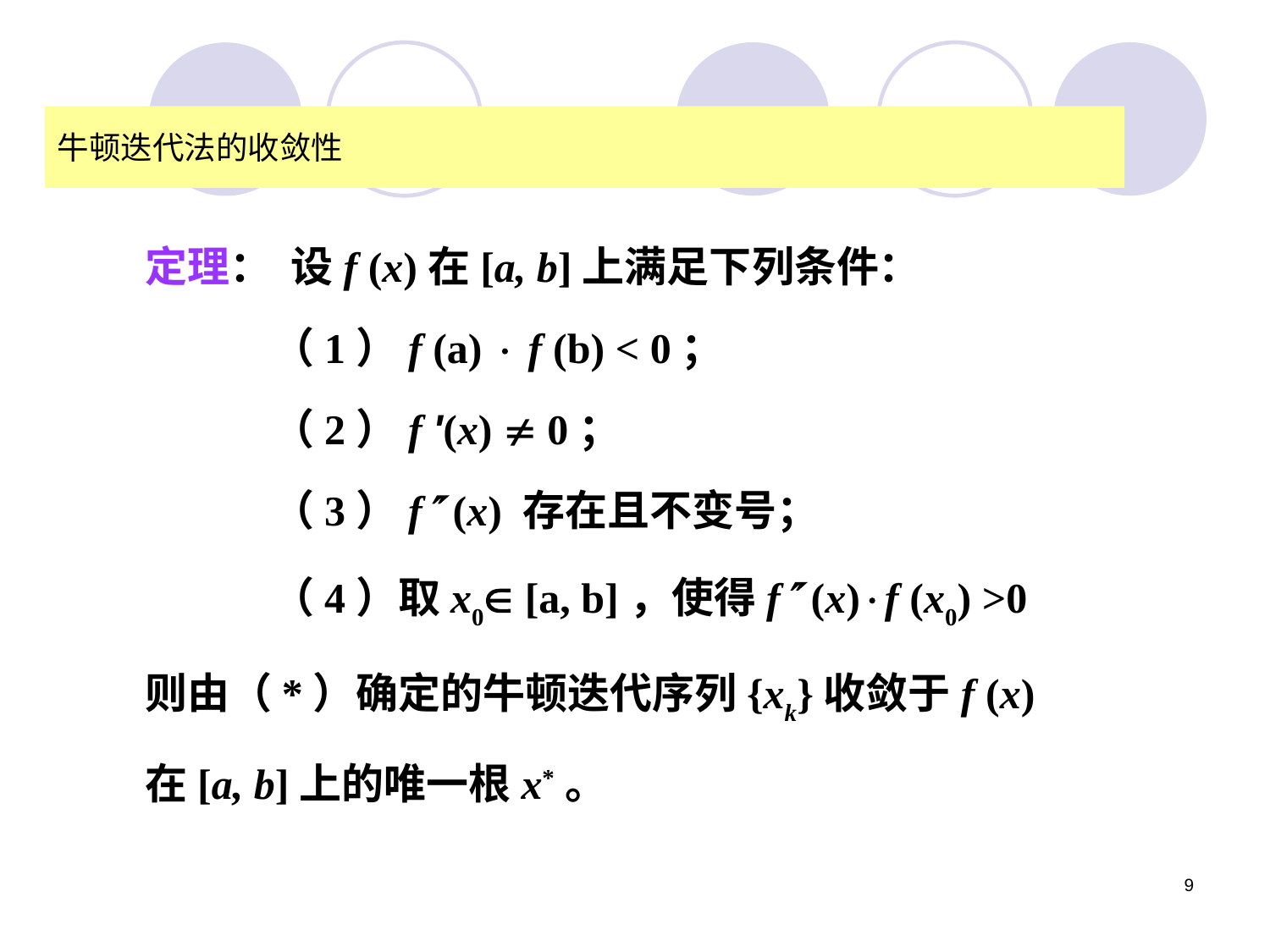

牛顿迭代法的收敛性
定理：  设f (x)在[a, b]上满足下列条件：
	（1）f (a) ⋅ f (b) < 0；
	（2）f '(x) ≠ 0；
	（3）f″ (x) 存在且不变号；
	（4）取x0∈ [a, b]，使得f″ (x)⋅f (x0) >0
则由（*）确定的牛顿迭代序列{xk}收敛于f (x)
在[a, b]上的唯一根x*。
9